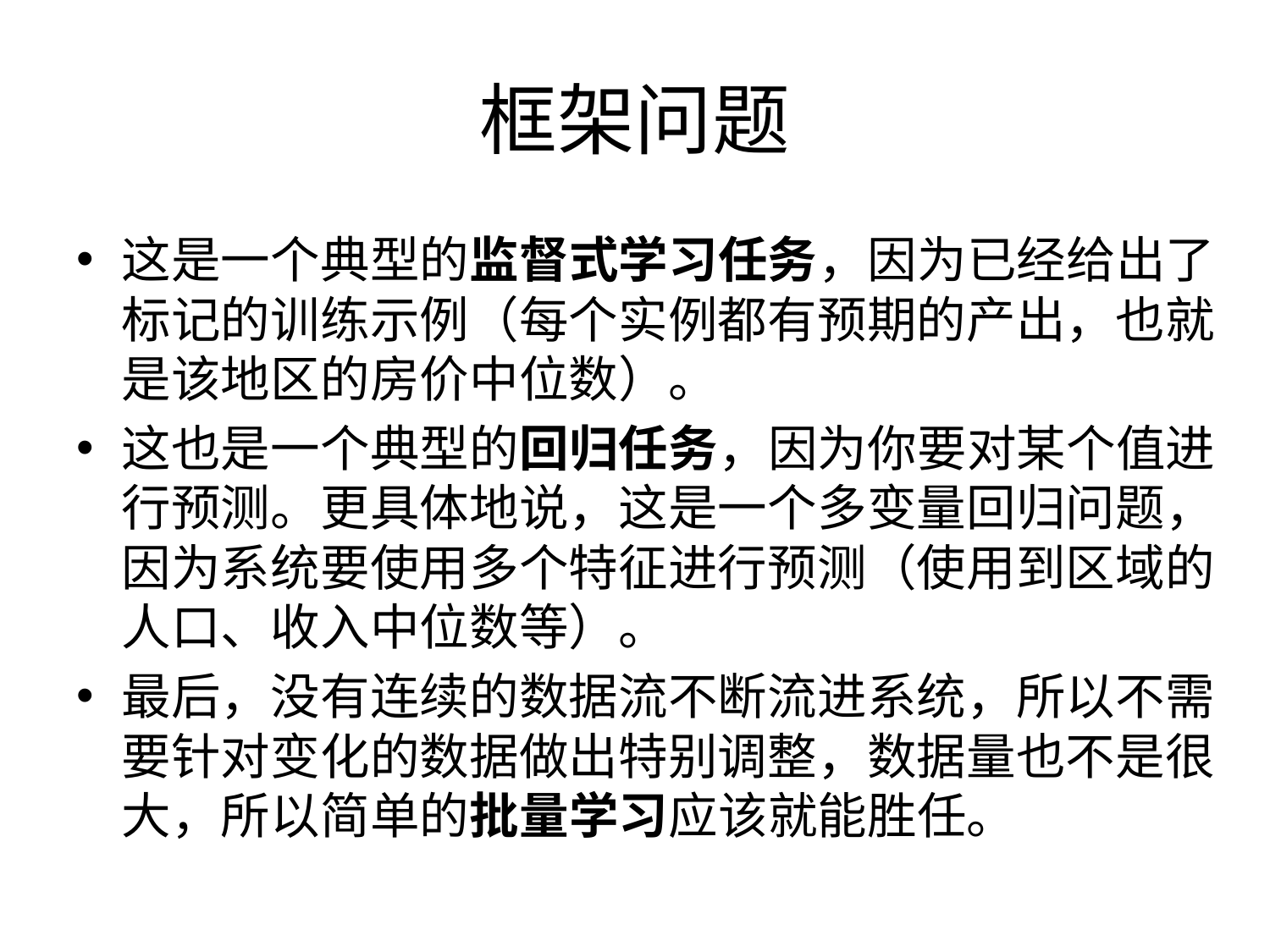

# 框架问题
这是一个典型的监督式学习任务，因为已经给出了标记的训练示例（每个实例都有预期的产出，也就是该地区的房价中位数）。
这也是一个典型的回归任务，因为你要对某个值进行预测。更具体地说，这是一个多变量回归问题，因为系统要使用多个特征进行预测（使用到区域的人口、收入中位数等）。
最后，没有连续的数据流不断流进系统，所以不需要针对变化的数据做出特别调整，数据量也不是很大，所以简单的批量学习应该就能胜任。